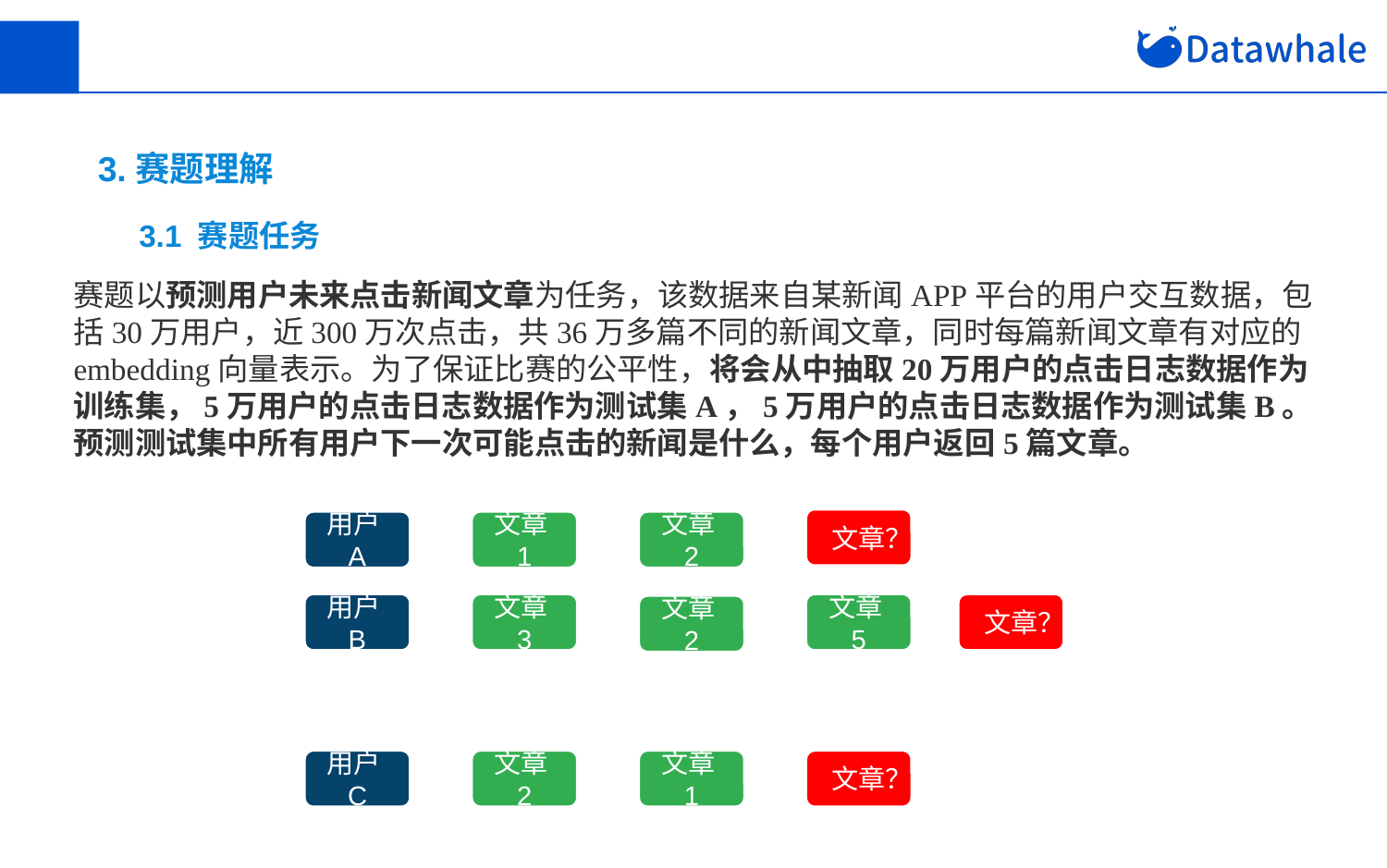

3.赛题理解
3.1 赛题任务
赛题以预测用户未来点击新闻文章为任务，该数据来自某新闻APP平台的用户交互数据，包括30万用户，近300万次点击，共36万多篇不同的新闻文章，同时每篇新闻文章有对应的embedding向量表示。为了保证比赛的公平性，将会从中抽取20万用户的点击日志数据作为训练集，5万用户的点击日志数据作为测试集A，5万用户的点击日志数据作为测试集B。预测测试集中所有用户下一次可能点击的新闻是什么，每个用户返回5篇文章。
文章？
文章2
文章1
用户A
文章？
用户B
文章3
文章5
文章2
文章1
文章？
文章2
用户C